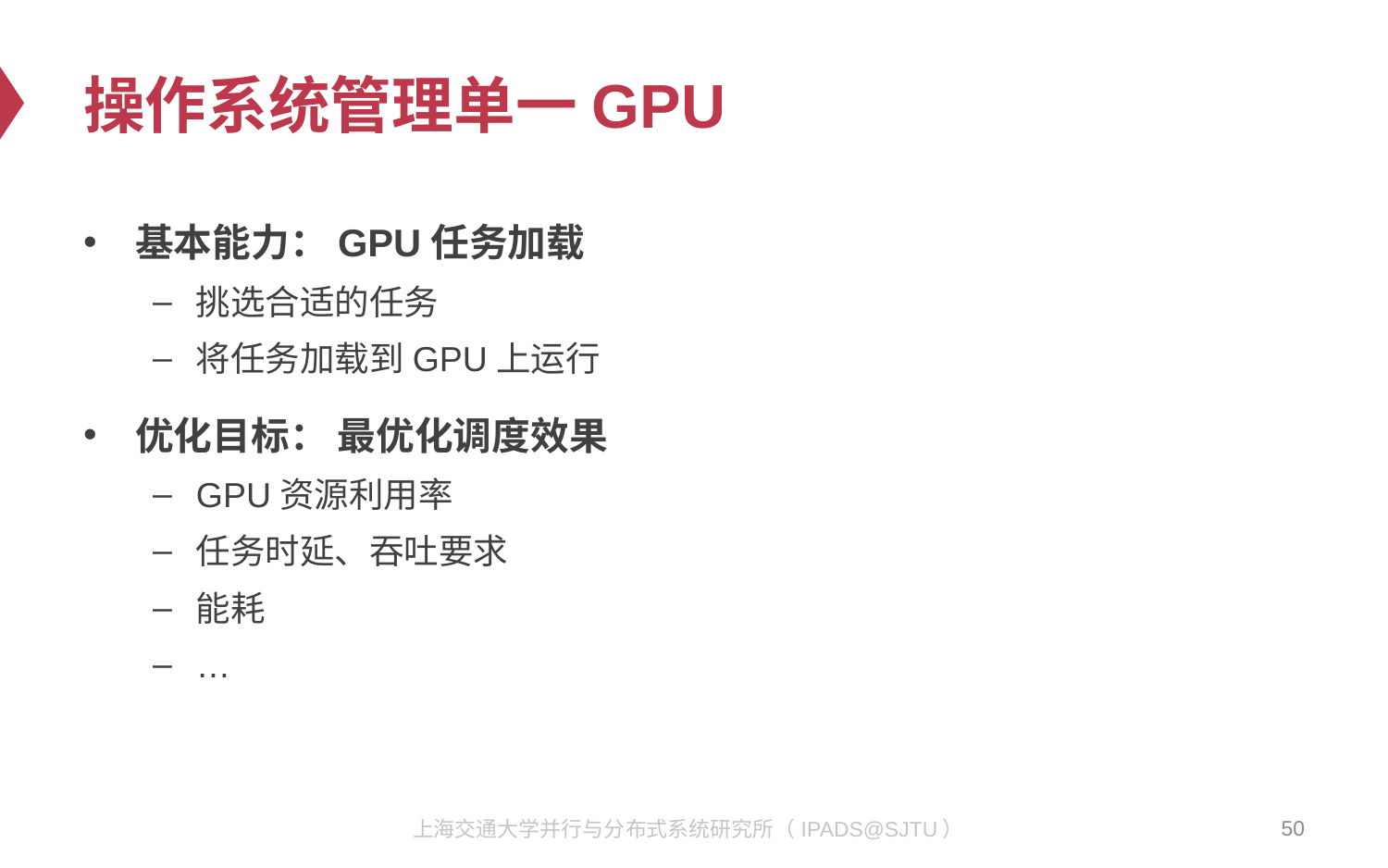

# 操作系统管理单一GPU
基本能力：GPU任务加载
挑选合适的任务
将任务加载到GPU上运行
优化目标： 最优化调度效果
GPU资源利用率
任务时延、吞吐要求
能耗
…
50
上海交通大学并行与分布式系统研究所（IPADS@SJTU）